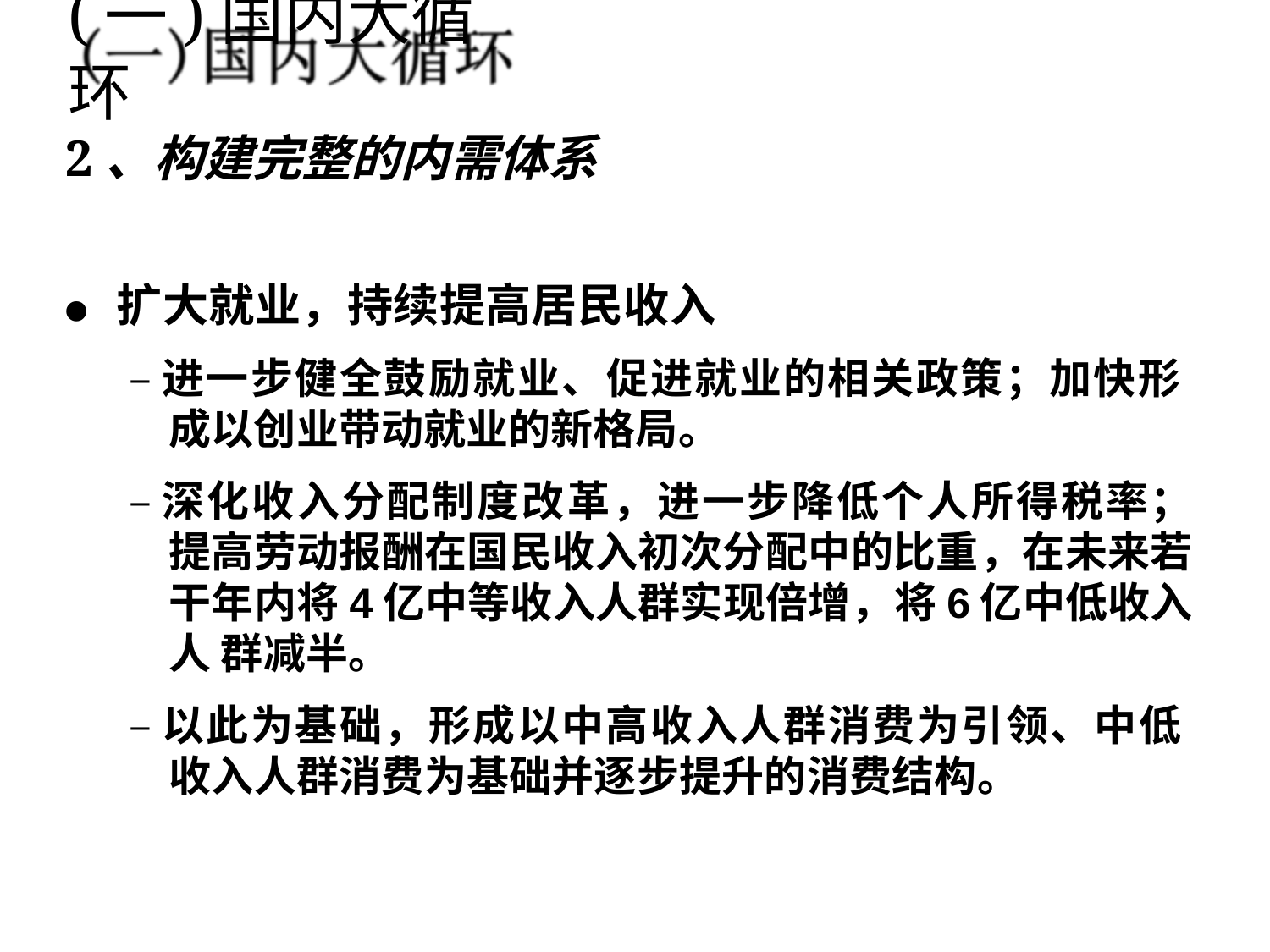

# (一)国内大循环
2、构建完整的内需体系

⚫	扩大就业，持续提高居民收入
–进一步健全鼓励就业、促进就业的相关政策；加快形 成以创业带动就业的新格局。
–深化收入分配制度改革，进一步降低个人所得税率； 提高劳动报酬在国民收入初次分配中的比重，在未来若 干年内将4亿中等收入人群实现倍增，将6亿中低收入人 群减半。
–以此为基础，形成以中高收入人群消费为引领、中低 收入人群消费为基础并逐步提升的消费结构。